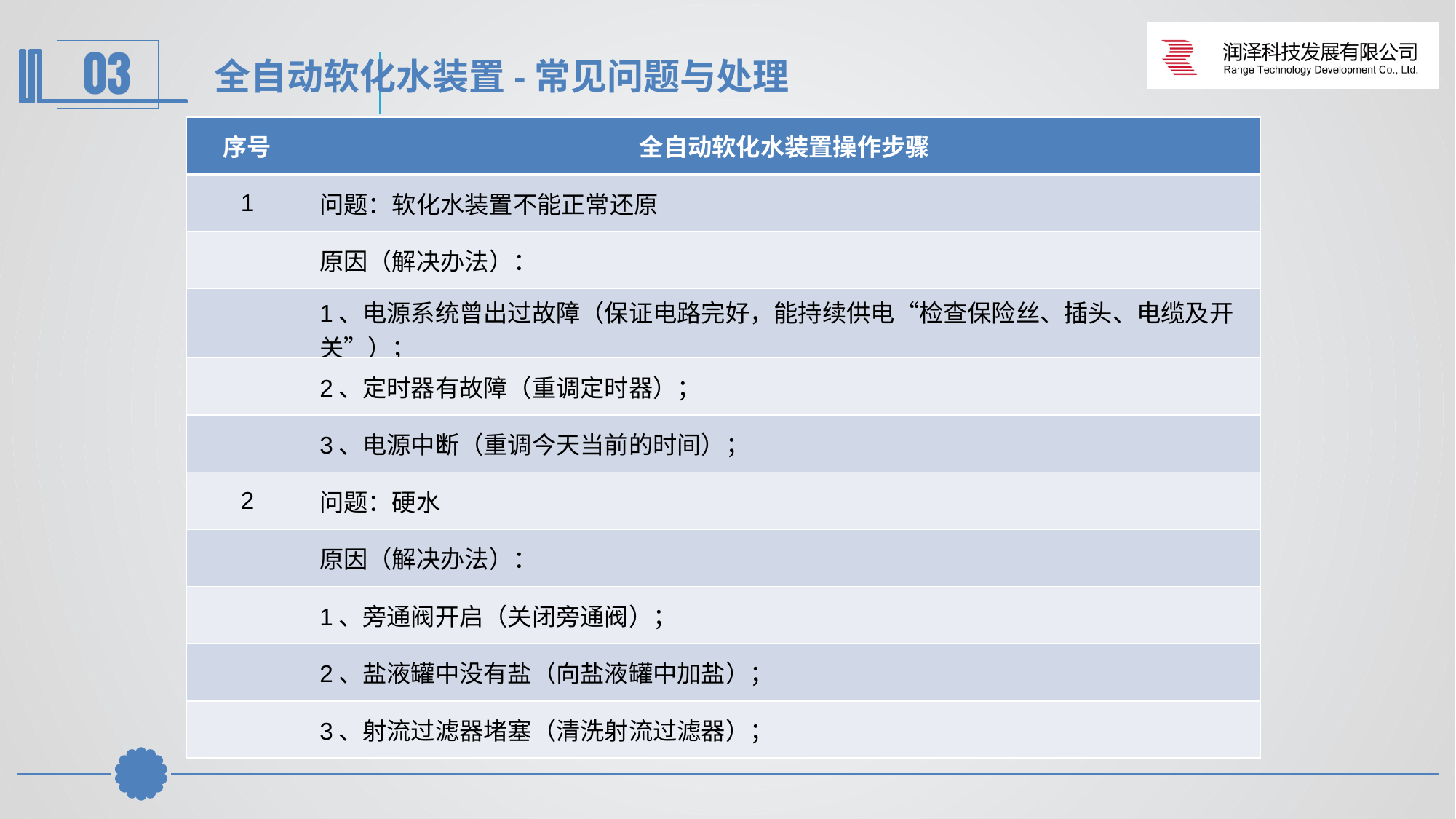

全自动软化水装置-常见问题与处理
| 序号 | 全自动软化水装置操作步骤 |
| --- | --- |
| 1 | 问题：软化水装置不能正常还原 |
|  | 原因（解决办法）： |
|  | 1、电源系统曾出过故障（保证电路完好，能持续供电“检查保险丝、插头、电缆及开关”）； |
|  | 2、定时器有故障（重调定时器）； |
|  | 3、电源中断（重调今天当前的时间）； |
| 2 | 问题：硬水 |
|  | 原因（解决办法）： |
|  | 1、旁通阀开启（关闭旁通阀）； |
|  | 2、盐液罐中没有盐（向盐液罐中加盐）； |
|  | 3、射流过滤器堵塞（清洗射流过滤器）； |
16